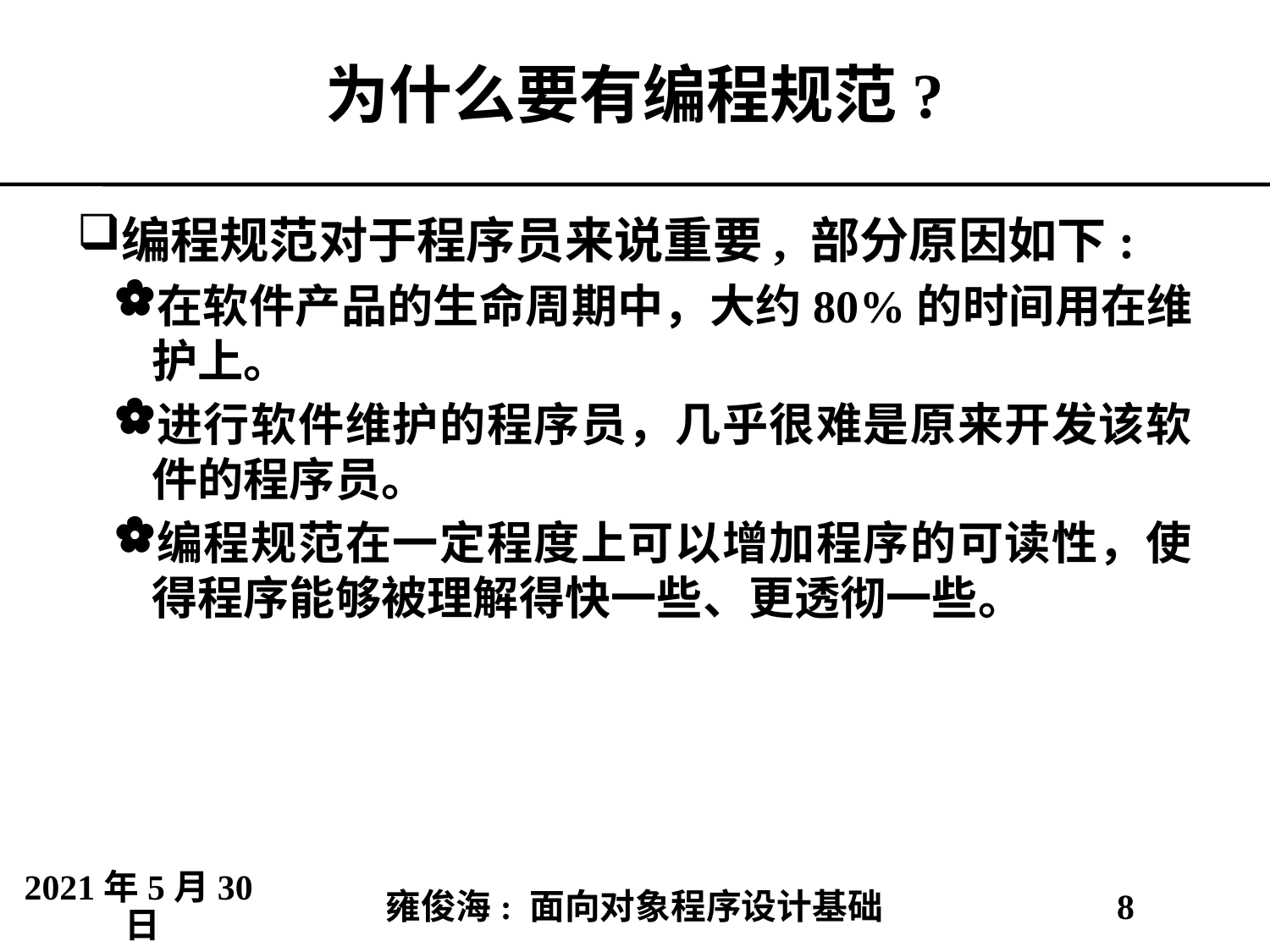

# 为什么要有编程规范?

编程规范对于程序员来说重要, 部分原因如下:
在软件产品的生命周期中，大约80%的时间用在维护上。
进行软件维护的程序员，几乎很难是原来开发该软件的程序员。
编程规范在一定程度上可以增加程序的可读性，使得程序能够被理解得快一些、更透彻一些。
2021年5月30日
雍俊海: 面向对象程序设计基础
8